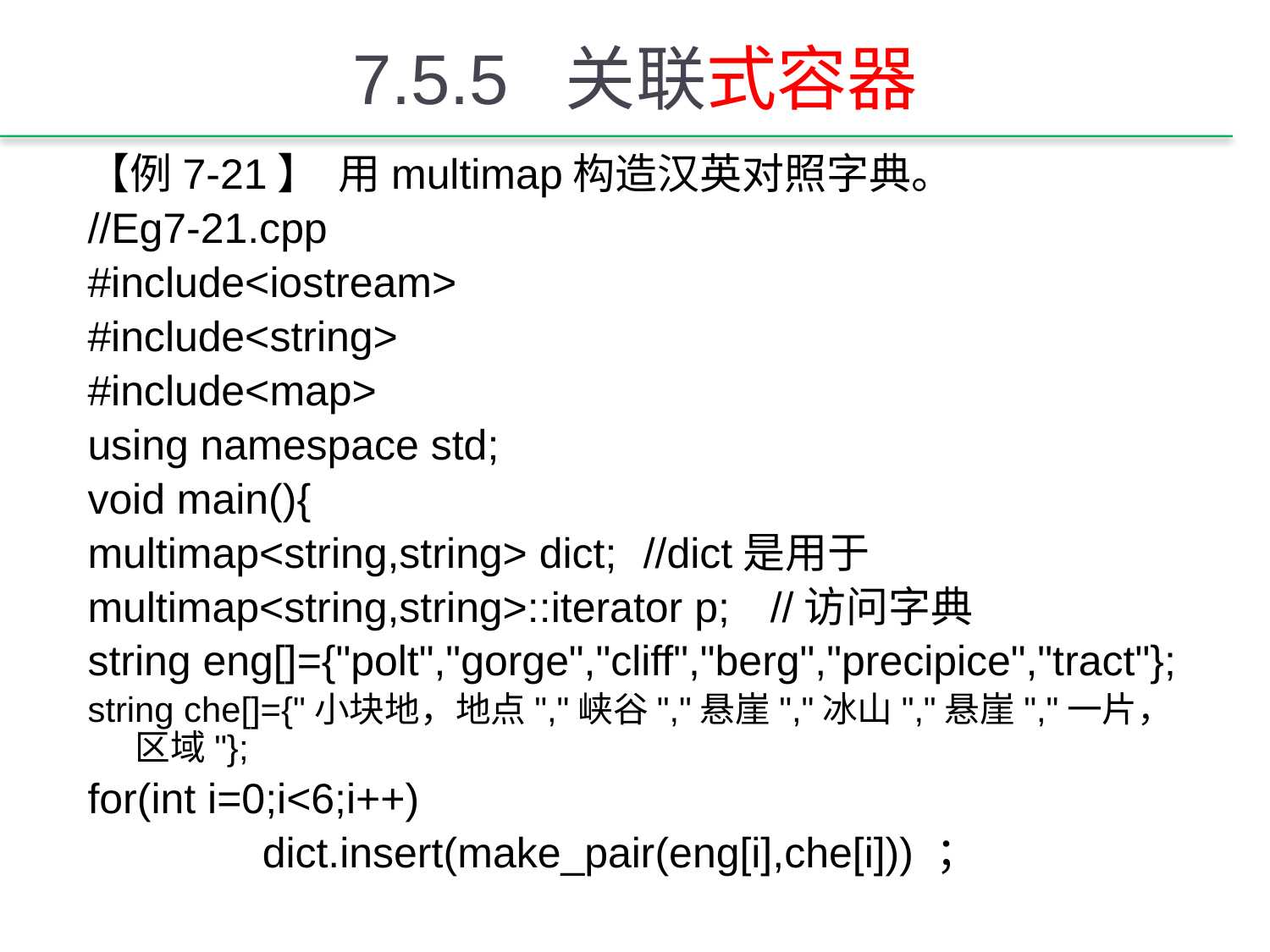

# 7.5.5  关联式容器
【例7-21】  用multimap构造汉英对照字典。
//Eg7-21.cpp
#include<iostream>
#include<string>
#include<map>
using namespace std;
void main(){
multimap<string,string> dict; 	//dict是用于
multimap<string,string>::iterator p;	//访问字典
string eng[]={"polt","gorge","cliff","berg","precipice","tract"};
string che[]={"小块地，地点","峡谷","悬崖","冰山","悬崖","一片，区域"};
for(int i=0;i<6;i++)
		dict.insert(make_pair(eng[i],che[i])) ；